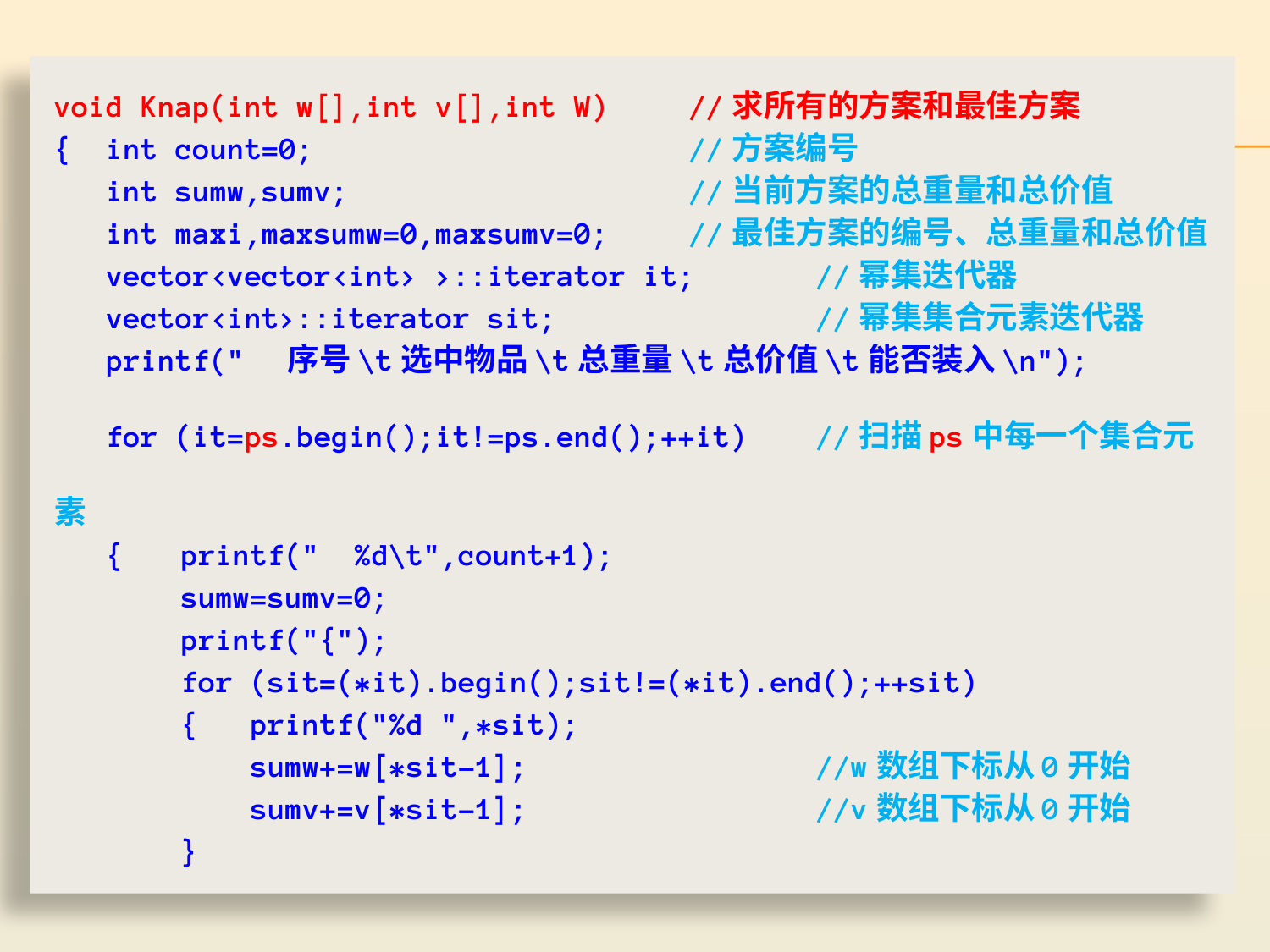

void Knap(int w[],int v[],int W)	//求所有的方案和最佳方案
{  int count=0;			//方案编号
   int sumw,sumv;			//当前方案的总重量和总价值
   int maxi,maxsumw=0,maxsumv=0;	//最佳方案的编号、总重量和总价值
   vector<vector<int> >::iterator it;	//幂集迭代器
   vector<int>::iterator sit;			//幂集集合元素迭代器
   printf("  序号\t选中物品\t总重量\t总价值\t能否装入\n");
   for (it=ps.begin();it!=ps.end();++it)	//扫描ps中每一个集合元素
   {	printf("  %d\t",count+1);
	sumw=sumv=0;
	printf("{");
	for (sit=(*it).begin();sit!=(*it).end();++sit)
	{   printf("%d ",*sit);
	    sumw+=w[*sit-1];			//w数组下标从0开始
	    sumv+=v[*sit-1];			//v数组下标从0开始
	}